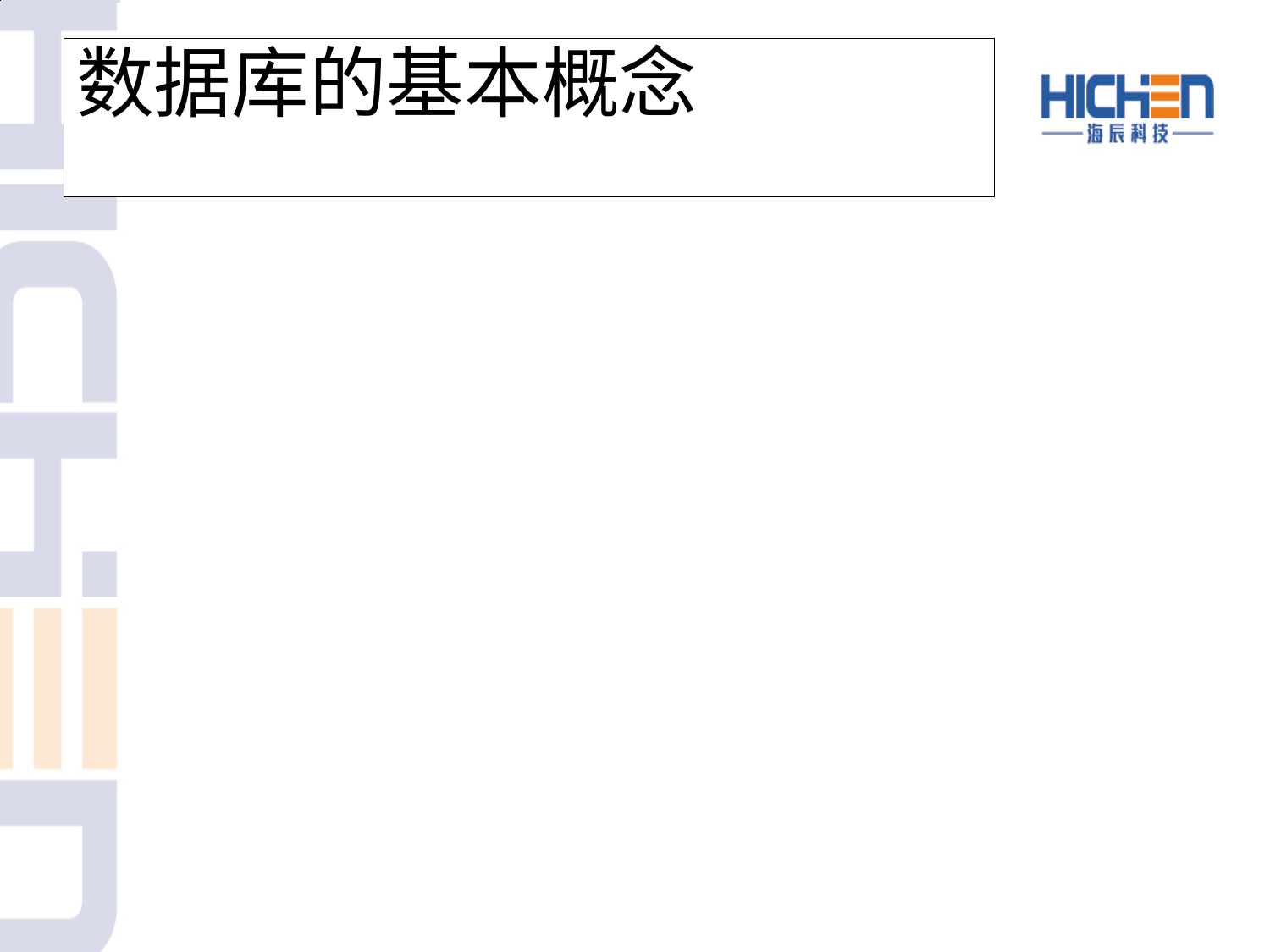

# 数据库的基本概念
主流数据库
Mysql    （oracle)   瑞典AB公司-sun-oracle
Oracle     oracle
SQL SERVER   Micro Soft （Sybase Unix）
Db2   IBM
Postgres   …加州大学伯克利分校计算机系

标准、服务、产品、项目